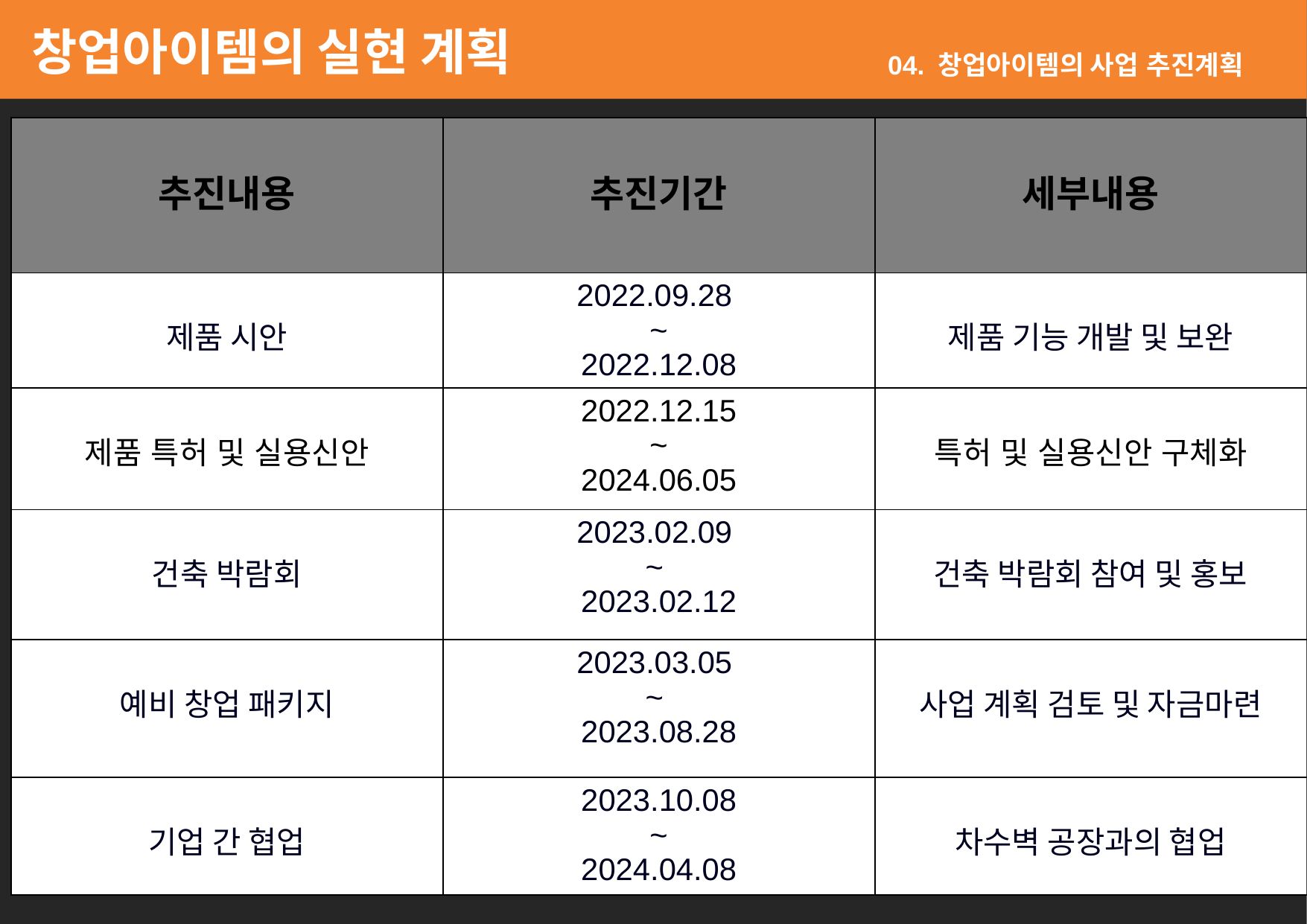

창업아이템의 실현 계획
04. 창업아이템의 사업 추진계획
| 추진내용 | 추진기간 | 세부내용 |
| --- | --- | --- |
| 제품 시안 | 2022.09.28 ~ 2022.12.08 | 제품 기능 개발 및 보완 |
| 제품 특허 및 실용신안 | 2022.12.15 ~ 2024.06.05 | 특허 및 실용신안 구체화 |
| 건축 박람회 | 2023.02.09 ~ 2023.02.12 | 건축 박람회 참여 및 홍보 |
| 예비 창업 패키지 | 2023.03.05 ~ 2023.08.28 | 사업 계획 검토 및 자금마련 |
| 기업 간 협업 | 2023.10.08 ~ 2024.04.08 | 차수벽 공장과의 협업 |